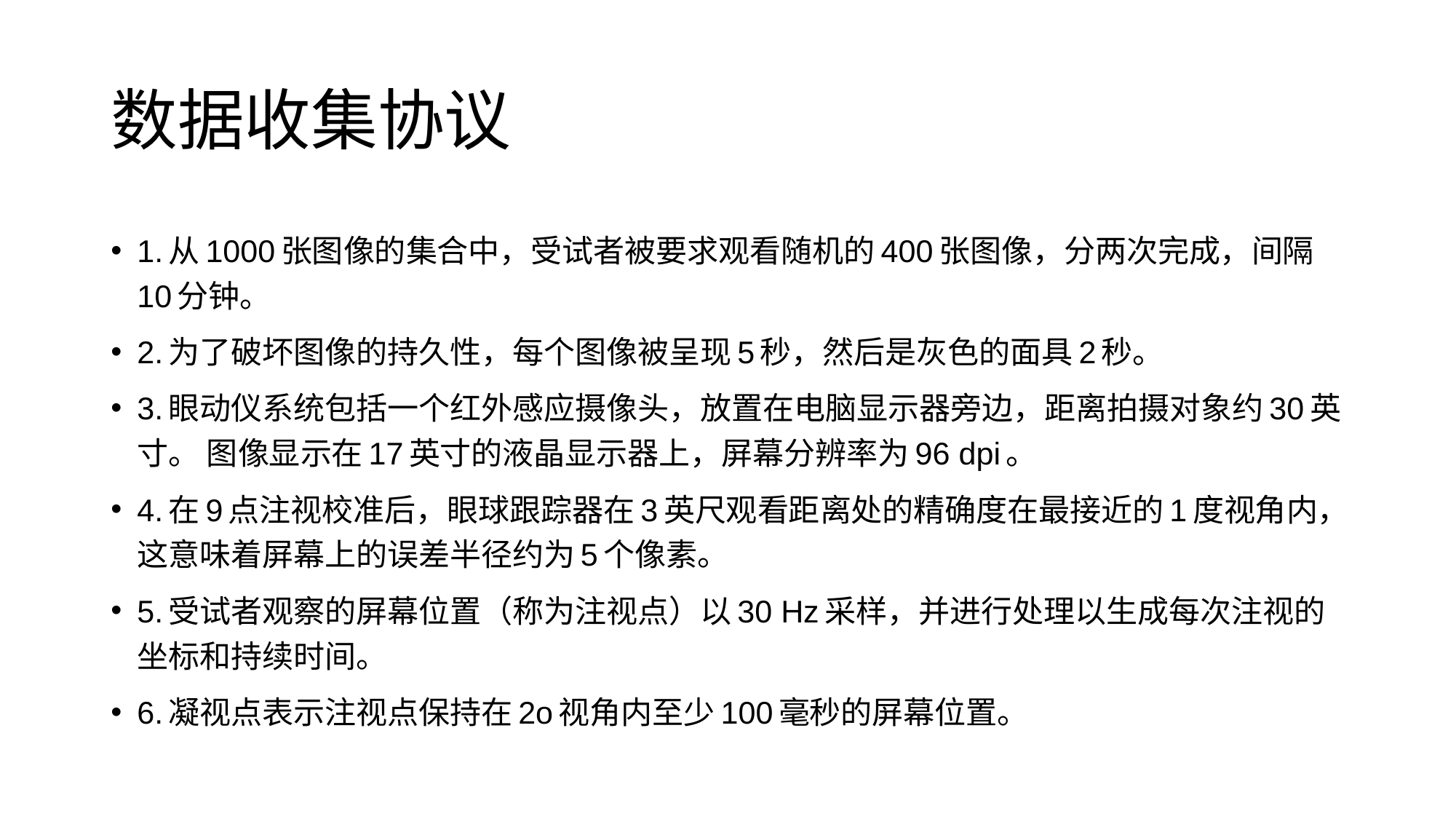

# 数据收集协议
1.从1000张图像的集合中，受试者被要求观看随机的400张图像，分两次完成，间隔10分钟。
2.为了破坏图像的持久性，每个图像被呈现5秒，然后是灰色的面具2秒。
3.眼动仪系统包括一个红外感应摄像头，放置在电脑显示器旁边，距离拍摄对象约30英寸。 图像显示在17英寸的液晶显示器上，屏幕分辨率为96 dpi。
4.在9点注视校准后，眼球跟踪器在3英尺观看距离处的精确度在最接近的1度视角内，这意味着屏幕上的误差半径约为5个像素。
5.受试者观察的屏幕位置（称为注视点）以30 Hz采样，并进行处理以生成每次注视的坐标和持续时间。
6.凝视点表示注视点保持在2o视角内至少100毫秒的屏幕位置。